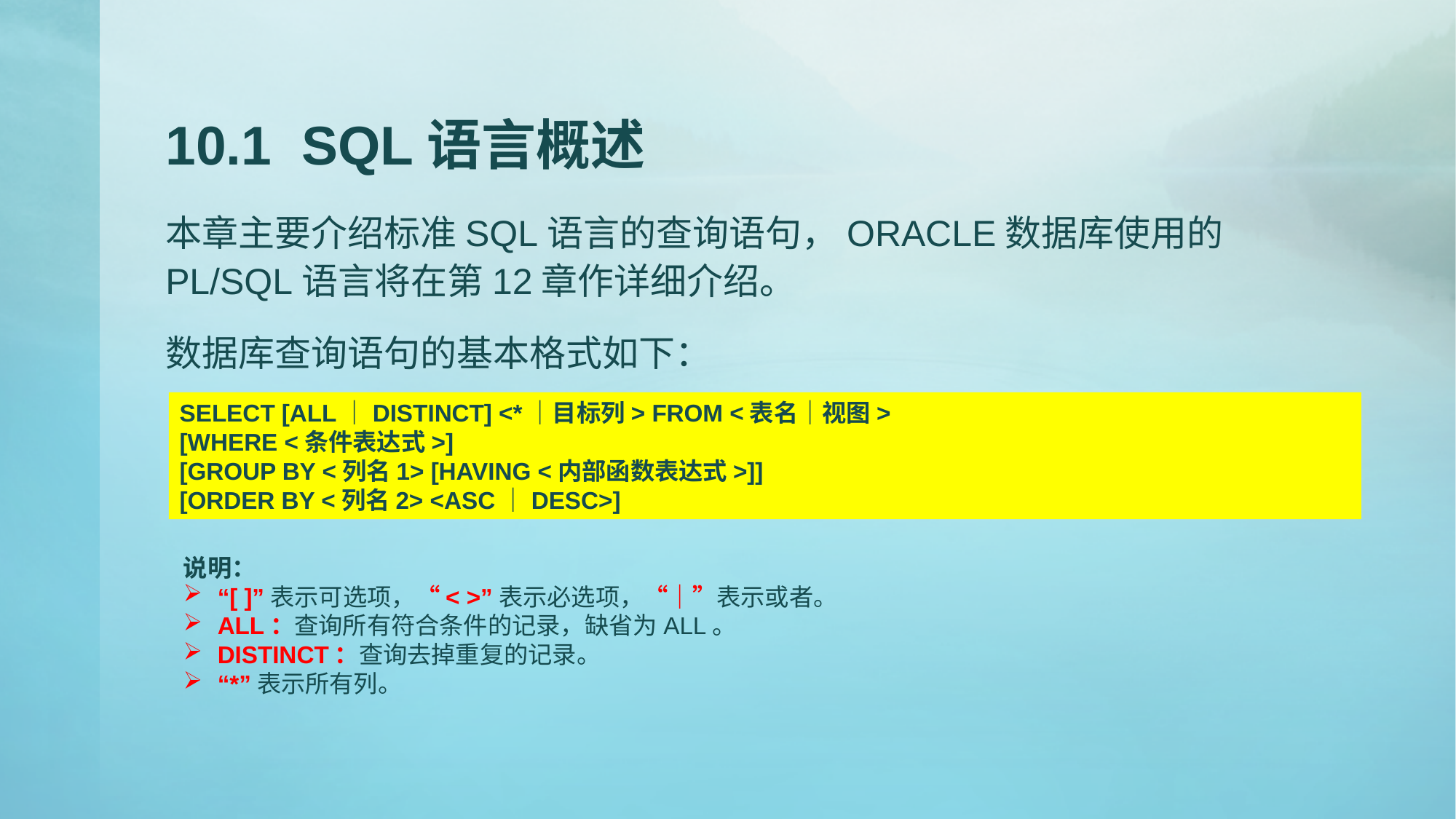

# 10.1  SQL语言概述
本章主要介绍标准SQL语言的查询语句，ORACLE数据库使用的PL/SQL语言将在第12章作详细介绍。
数据库查询语句的基本格式如下：
SELECT [ALL｜DISTINCT] <*｜目标列> FROM <表名｜视图>
[WHERE <条件表达式>]
[GROUP BY <列名1> [HAVING <内部函数表达式>]]
[ORDER BY <列名2> <ASC｜DESC>]
说明：
“[ ]”表示可选项，“< >”表示必选项，“｜”表示或者。
ALL：查询所有符合条件的记录，缺省为ALL。
DISTINCT：查询去掉重复的记录。
“*”表示所有列。